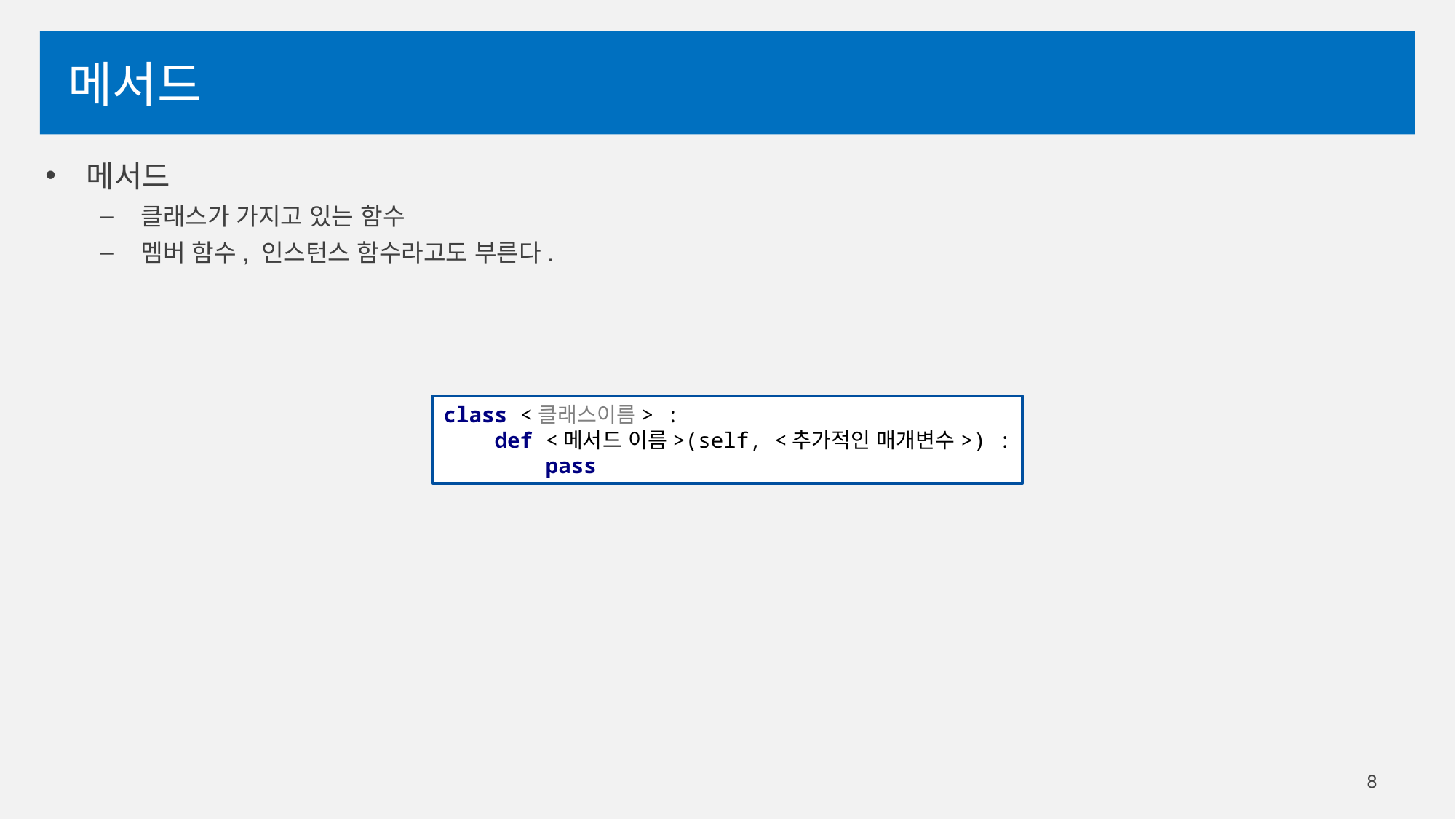

# 메서드
메서드
클래스가 가지고 있는 함수
멤버 함수, 인스턴스 함수라고도 부른다.
class <클래스이름> :
    def <메서드 이름>(self, <추가적인 매개변수>) :
        pass
8